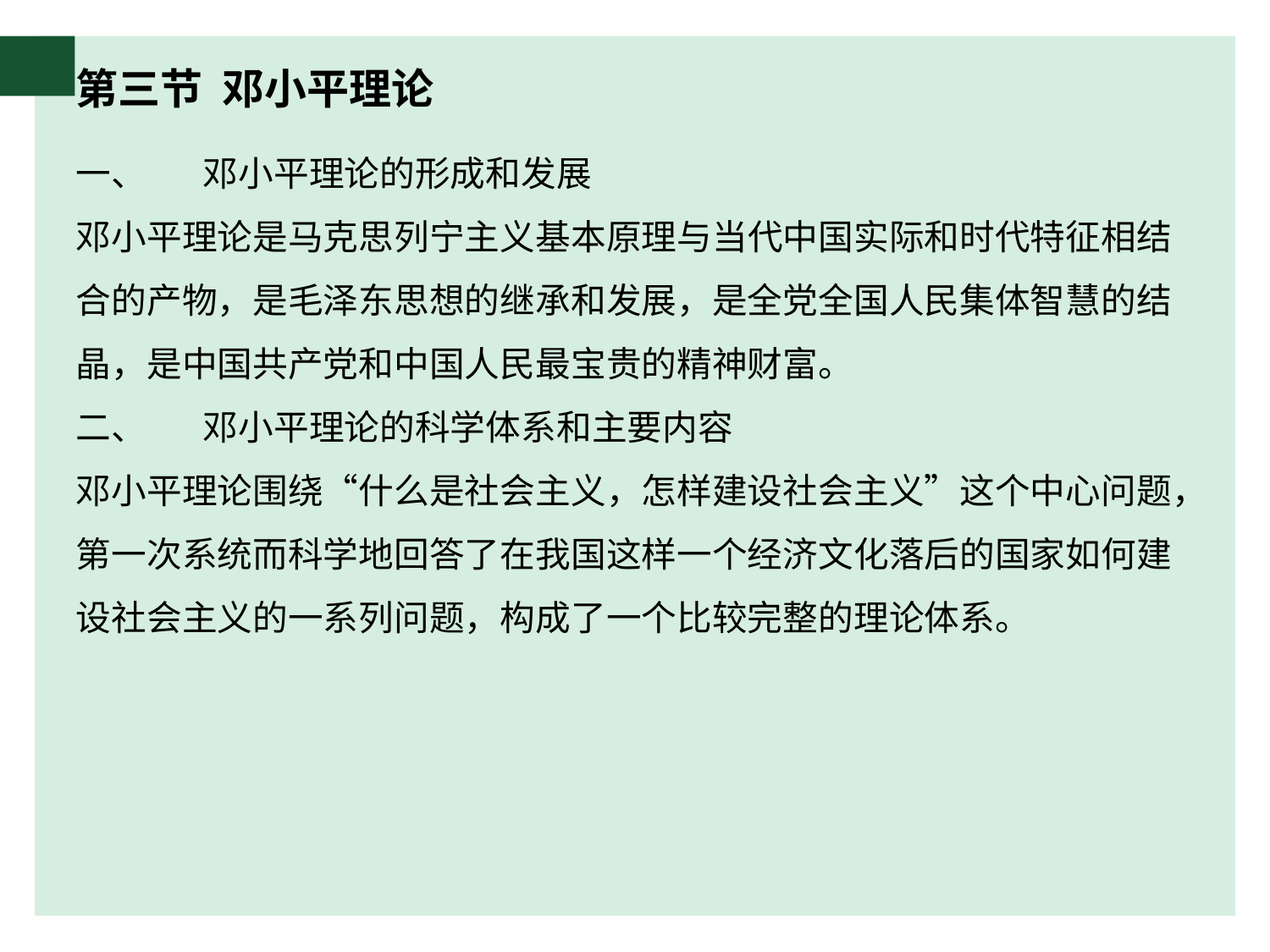

# 第三节  邓小平理论
一、	邓小平理论的形成和发展
邓小平理论是马克思列宁主义基本原理与当代中国实际和时代特征相结合的产物，是毛泽东思想的继承和发展，是全党全国人民集体智慧的结晶，是中国共产党和中国人民最宝贵的精神财富。
二、	邓小平理论的科学体系和主要内容
邓小平理论围绕“什么是社会主义，怎样建设社会主义”这个中心问题，第一次系统而科学地回答了在我国这样一个经济文化落后的国家如何建设社会主义的一系列问题，构成了一个比较完整的理论体系。